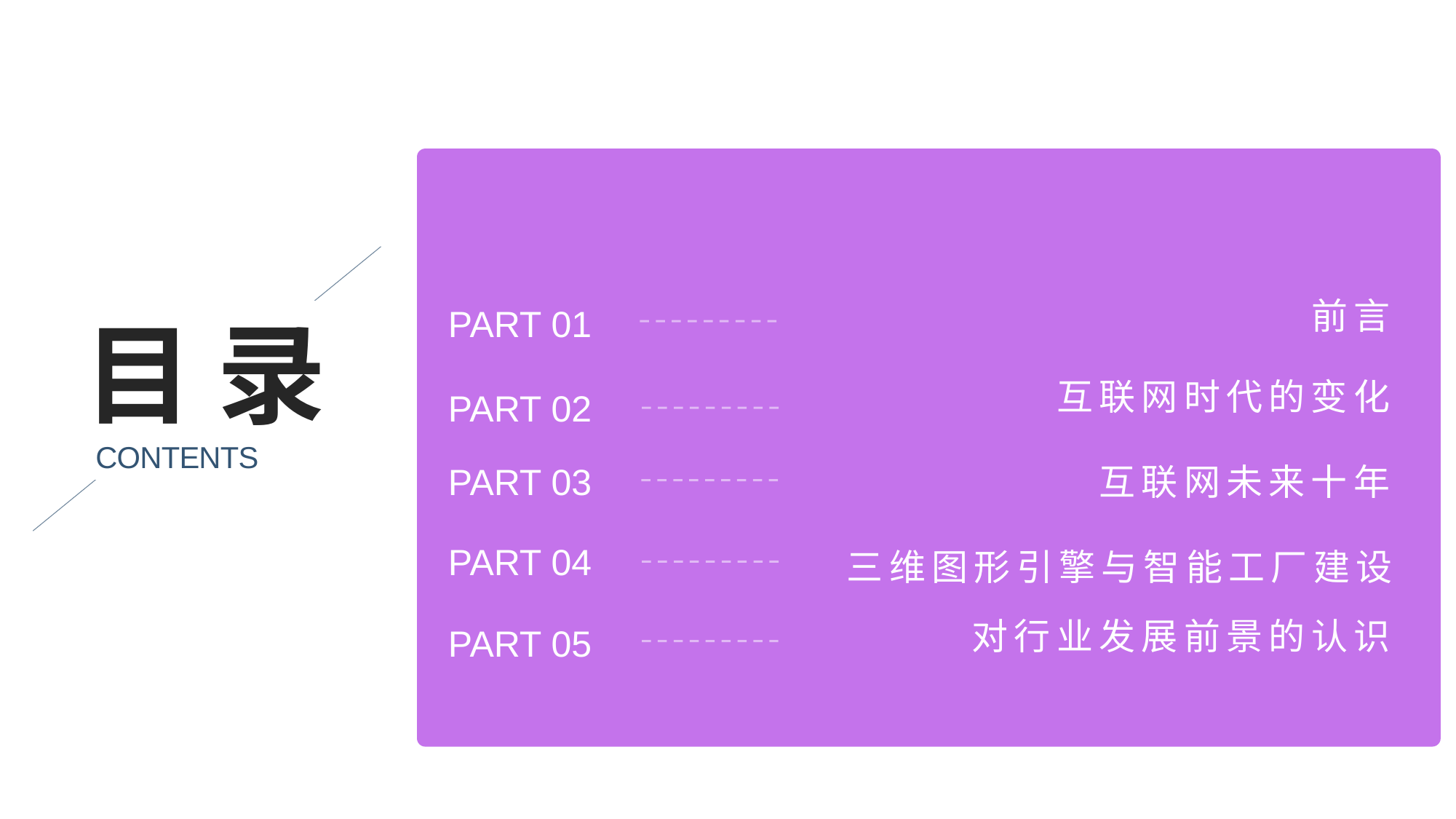

前言
PART 01
目录
CONTENTS
互联网时代的变化
PART 02
PART 03
互联网未来十年
PART 04
三维图形引擎与智能工厂建设
对行业发展前景的认识
PART 05